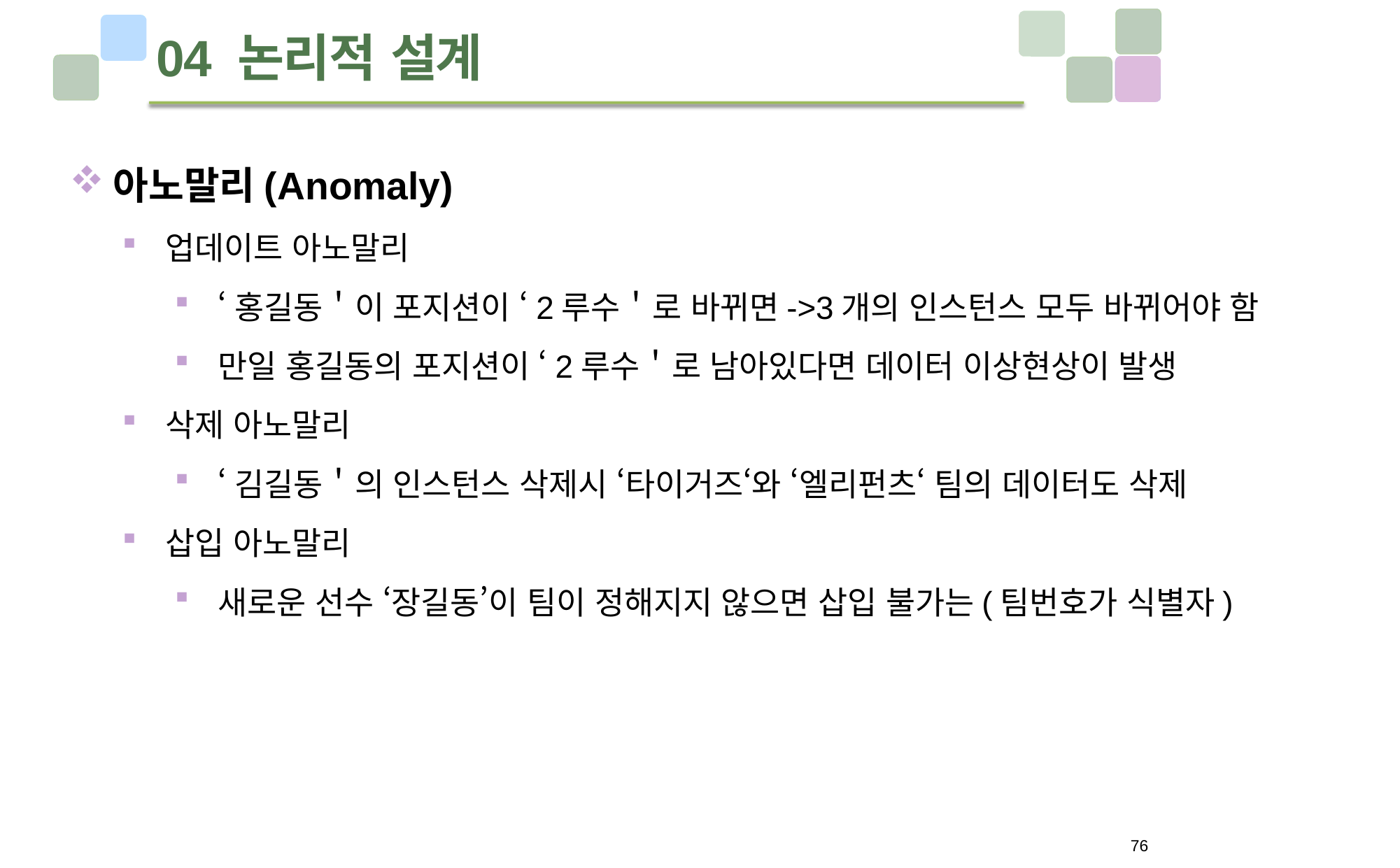

# 04 논리적 설계
아노말리(Anomaly)
업데이트 아노말리
‘홍길동＇이 포지션이 ‘2루수＇로 바뀌면->3개의 인스턴스 모두 바뀌어야 함
만일 홍길동의 포지션이 ‘2루수＇로 남아있다면 데이터 이상현상이 발생
삭제 아노말리
‘김길동＇의 인스턴스 삭제시 ‘타이거즈‘와 ‘엘리펀츠‘ 팀의 데이터도 삭제
삽입 아노말리
새로운 선수 ‘장길동’이 팀이 정해지지 않으면 삽입 불가는(팀번호가 식별자)

76